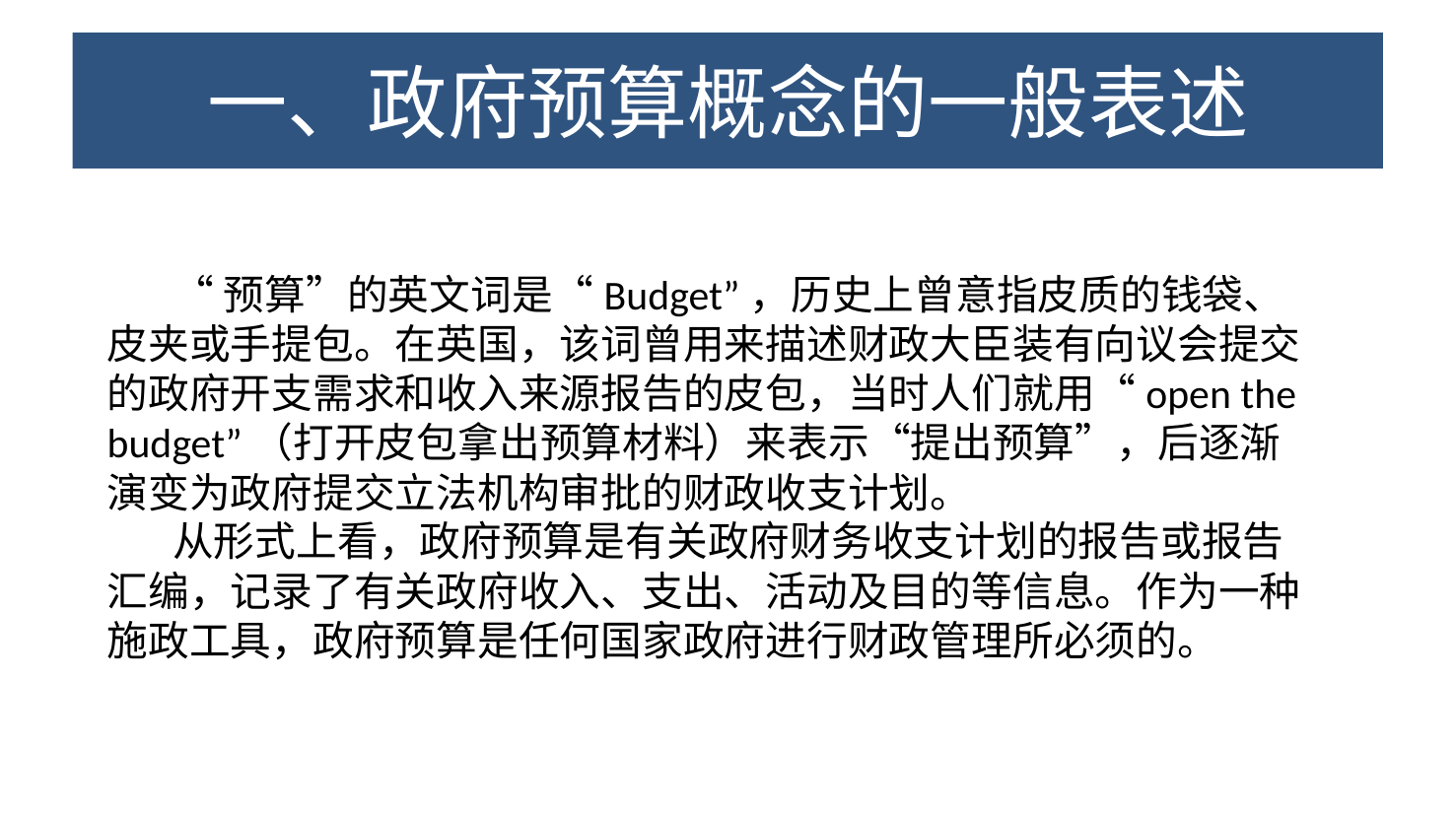

一、政府预算概念的一般表述
一、政府预算概念的一般表述

“预算”的英文词是“Budget”，历史上曾意指皮质的钱袋、皮夹或手提包。在英国，该词曾用来描述财政大臣装有向议会提交的政府开支需求和收入来源报告的皮包，当时人们就用“open the budget”（打开皮包拿出预算材料）来表示“提出预算”，后逐渐演变为政府提交立法机构审批的财政收支计划。
从形式上看，政府预算是有关政府财务收支计划的报告或报告汇编，记录了有关政府收入、支出、活动及目的等信息。作为一种施政工具，政府预算是任何国家政府进行财政管理所必须的。